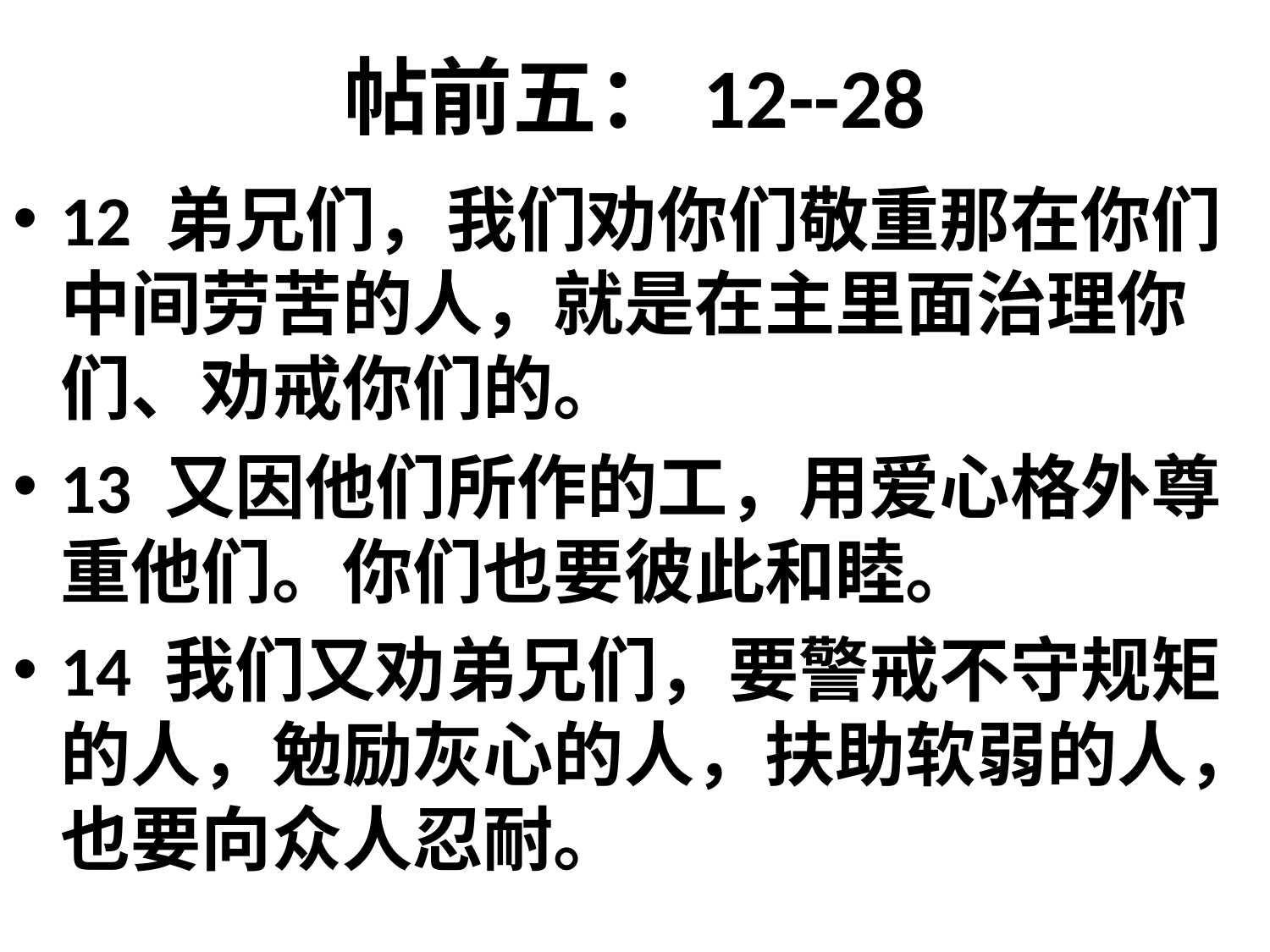

# 帖前五：12--28
12 弟兄们，我们劝你们敬重那在你们中间劳苦的人，就是在主里面治理你们、劝戒你们的。
13 又因他们所作的工，用爱心格外尊重他们。你们也要彼此和睦。
14 我们又劝弟兄们，要警戒不守规矩的人，勉励灰心的人，扶助软弱的人，也要向众人忍耐。